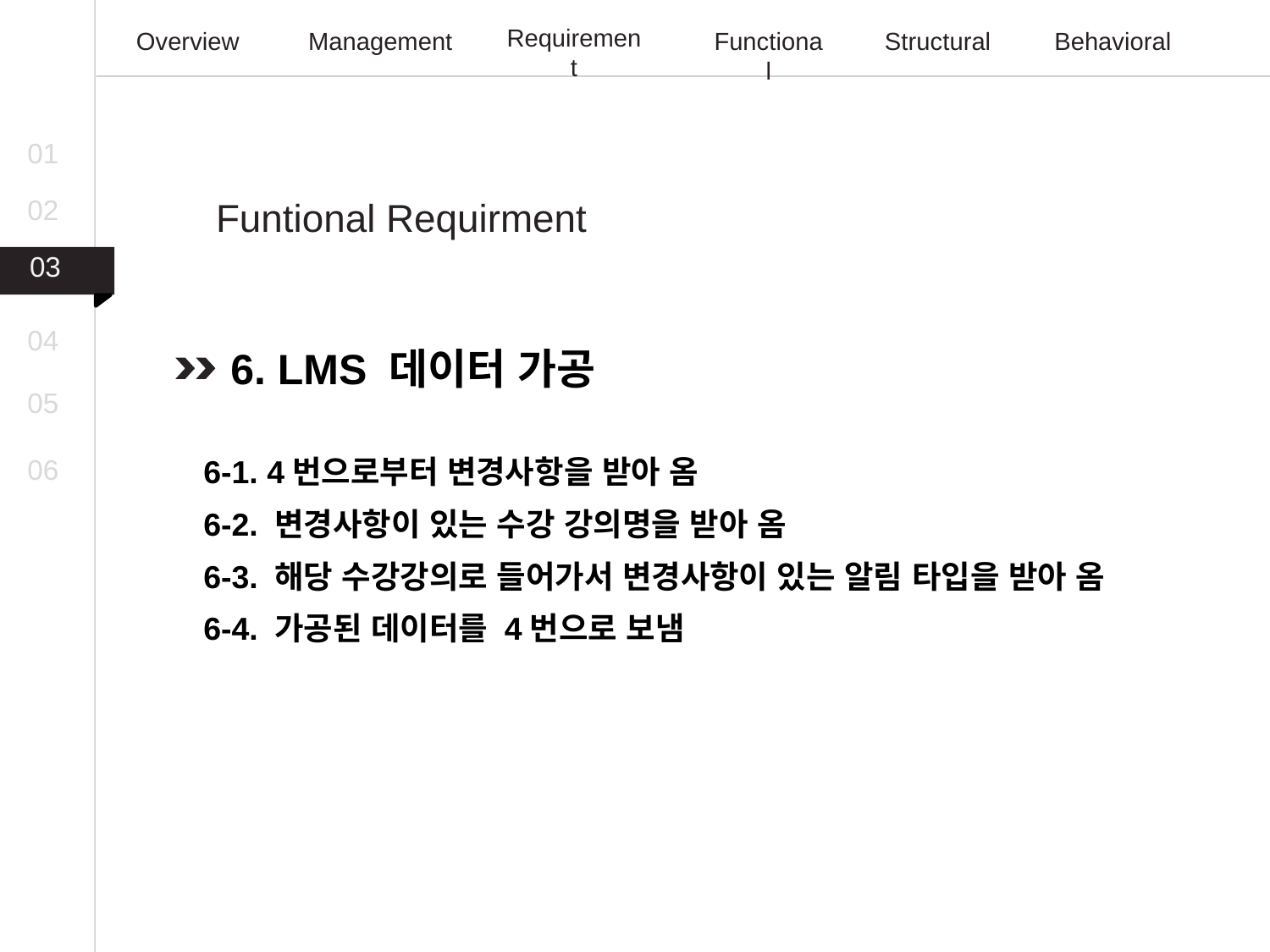

Requirement
Overview
Management
Functional
Structural
Behavioral
01
02
Funtional Requirment
03

04
6. LMS 데이터 가공

05
06
6-1. 4번으로부터 변경사항을 받아 옴
6-2. 변경사항이 있는 수강 강의명을 받아 옴
6-3. 해당 수강강의로 들어가서 변경사항이 있는 알림 타입을 받아 옴
6-4. 가공된 데이터를 4번으로 보냄